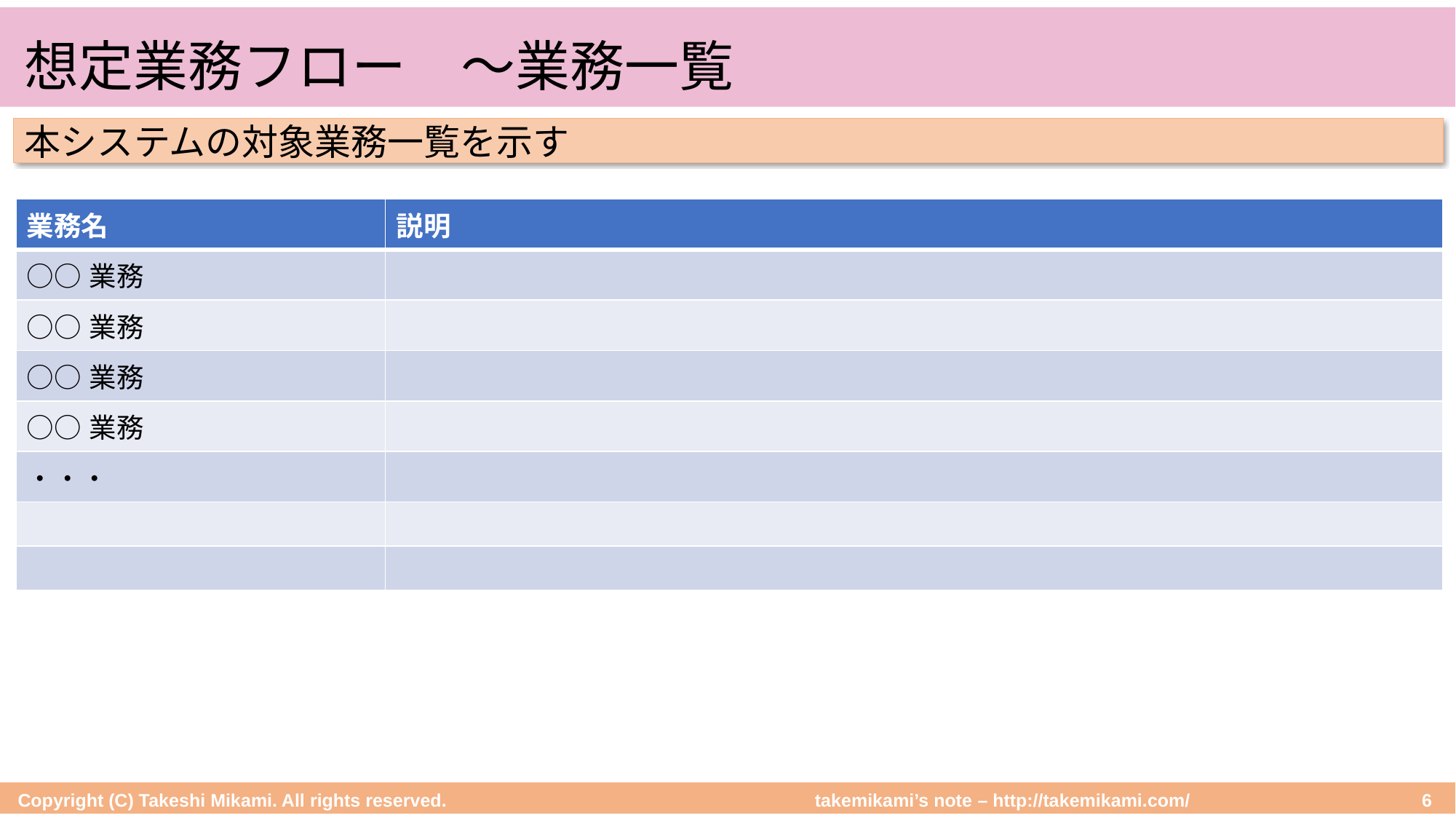

# 想定業務フロー　〜業務一覧
本システムの対象業務一覧を示す
| 業務名 | 説明 |
| --- | --- |
| ○○業務 |  |
| ○○業務 |  |
| ○○業務 |  |
| ○○業務 |  |
| ・・・ |  |
|  |  |
|  |  |
Copyright (C) Takeshi Mikami. All rights reserved.
6